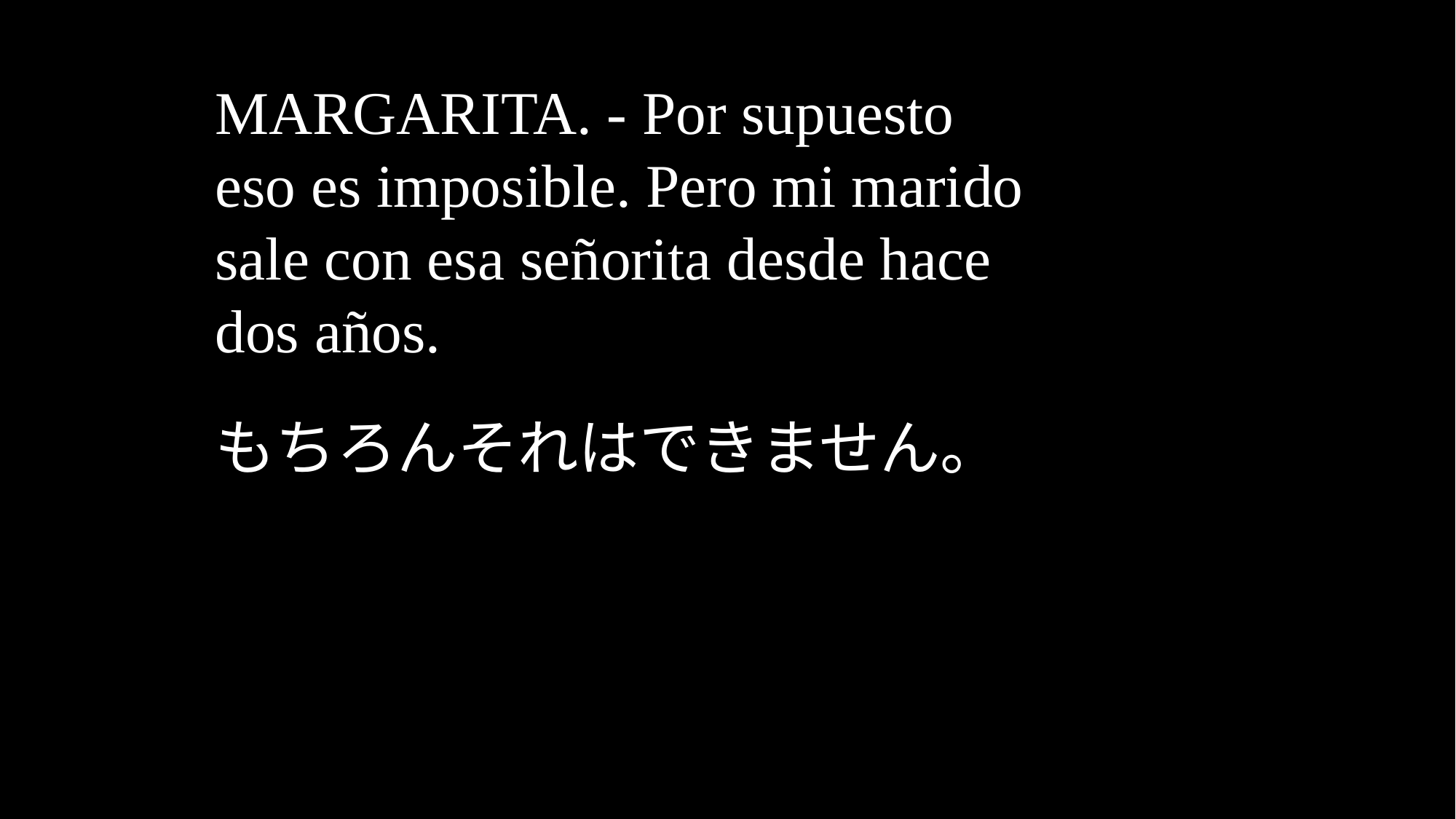

MARGARITA. - Por supuesto eso es imposible. Pero mi marido sale con esa señorita desde hace dos años.

もちろんそれはできません。